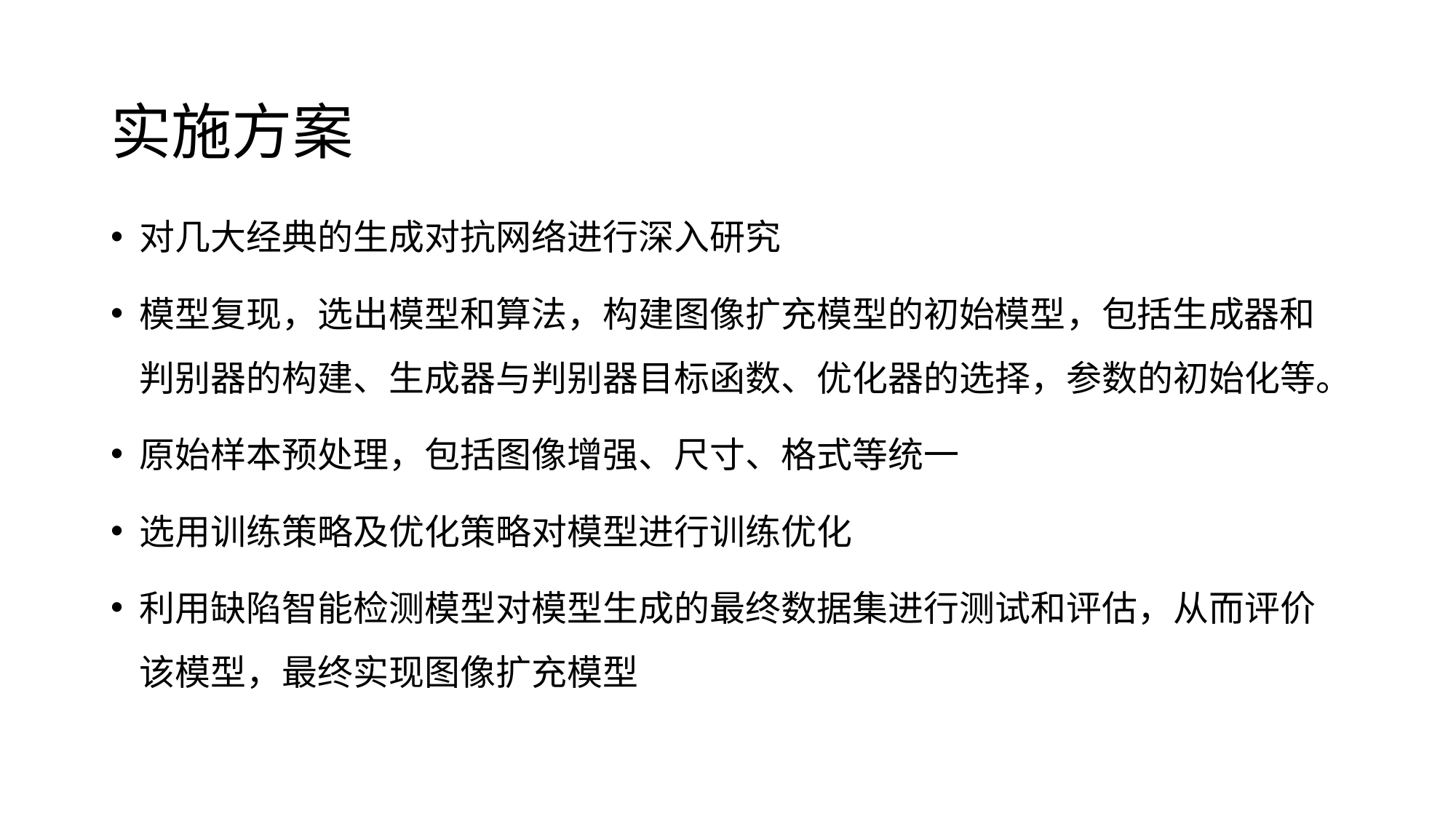

# 实施方案
对几大经典的生成对抗网络进行深入研究
模型复现，选出模型和算法，构建图像扩充模型的初始模型，包括生成器和判别器的构建、生成器与判别器目标函数、优化器的选择，参数的初始化等。
原始样本预处理，包括图像增强、尺寸、格式等统一
选用训练策略及优化策略对模型进行训练优化
利用缺陷智能检测模型对模型生成的最终数据集进行测试和评估，从而评价该模型，最终实现图像扩充模型